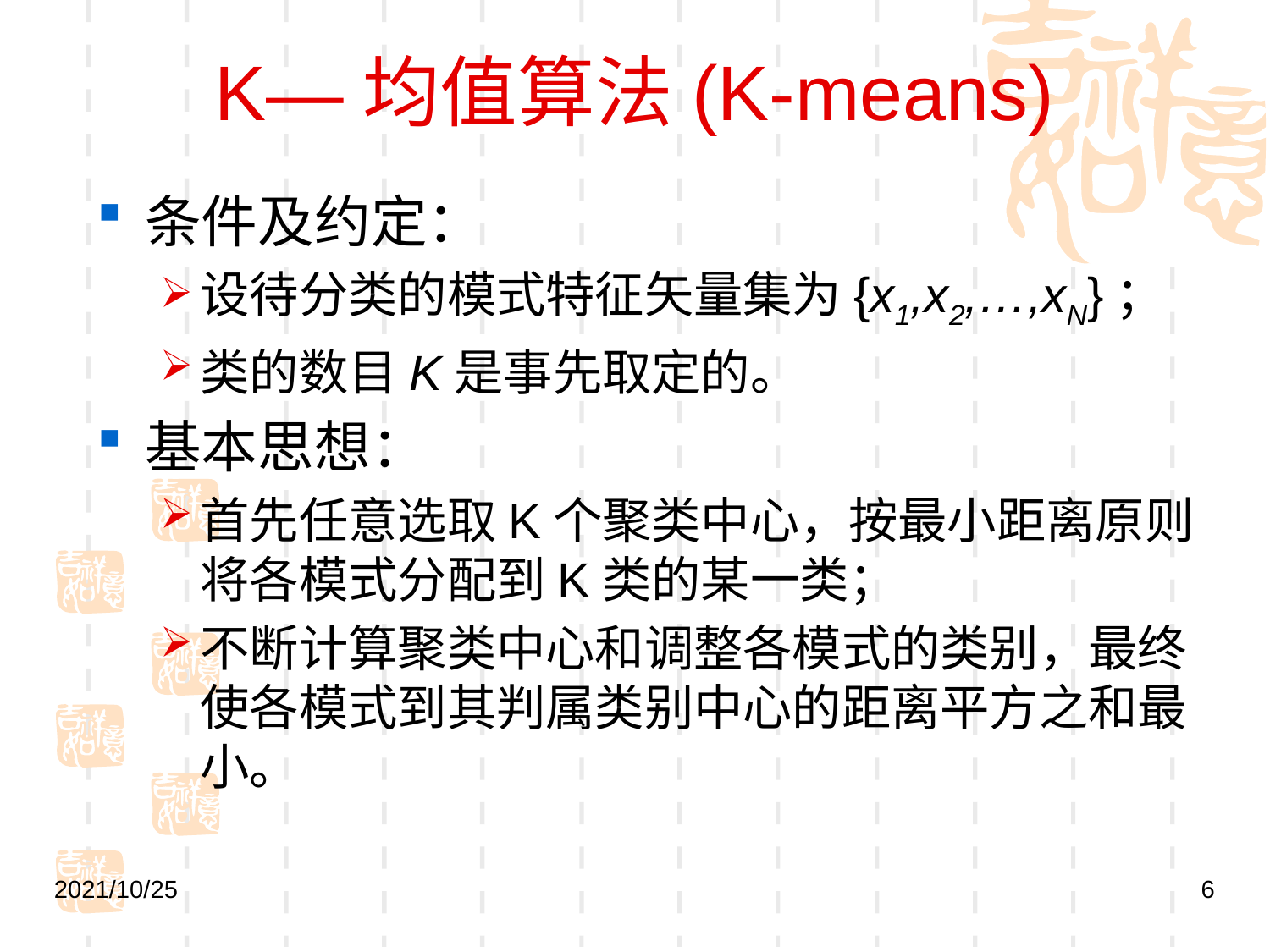

# K—均值算法(K-means)
条件及约定：
设待分类的模式特征矢量集为{x1,x2,…,xN}；
类的数目K是事先取定的。
基本思想：
首先任意选取K个聚类中心，按最小距离原则将各模式分配到K类的某一类；
不断计算聚类中心和调整各模式的类别，最终使各模式到其判属类别中心的距离平方之和最小。
2021/10/25
6